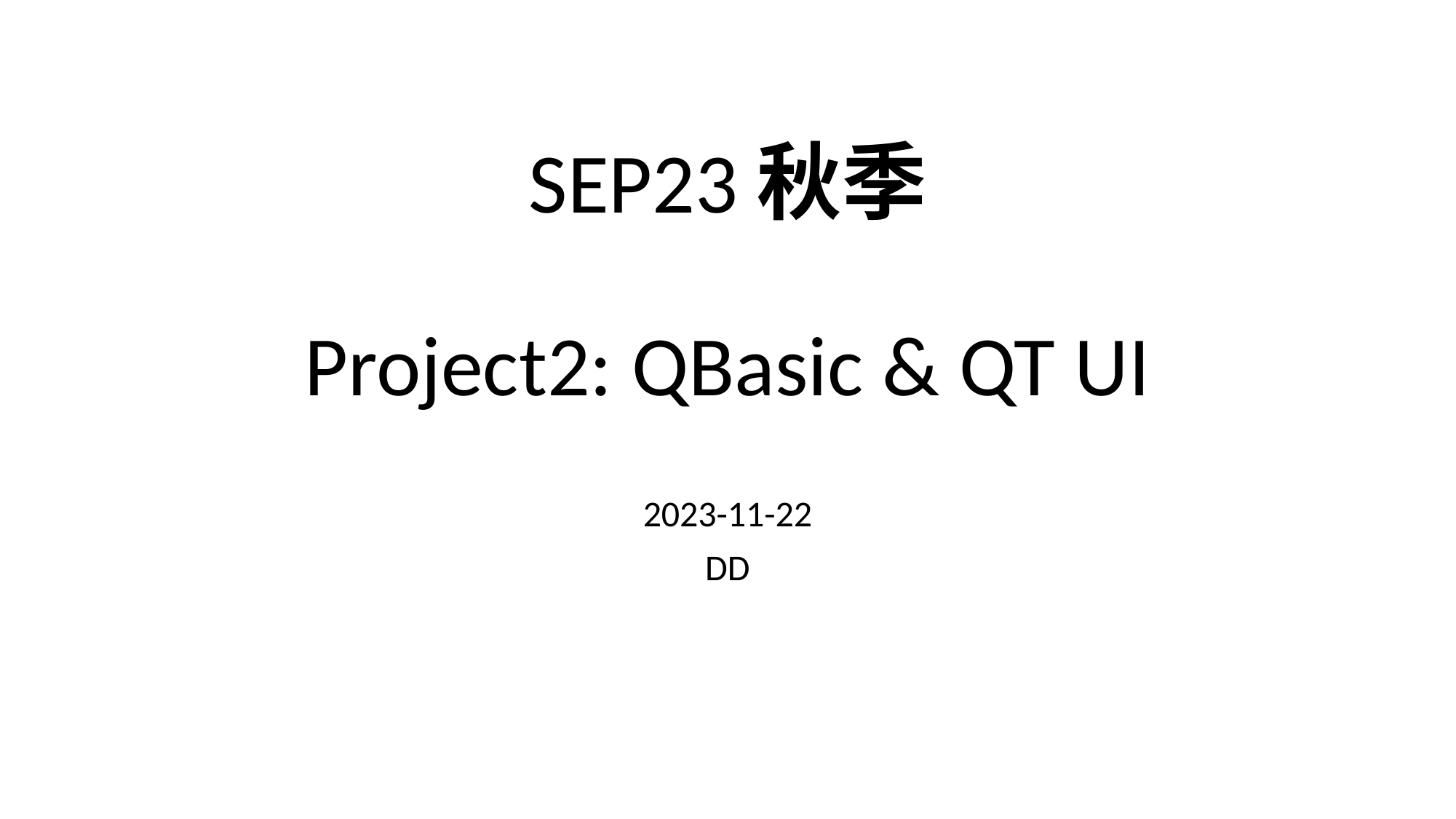

# SEP23秋季 Project2: QBasic & QT UI
2023-11-22
DD